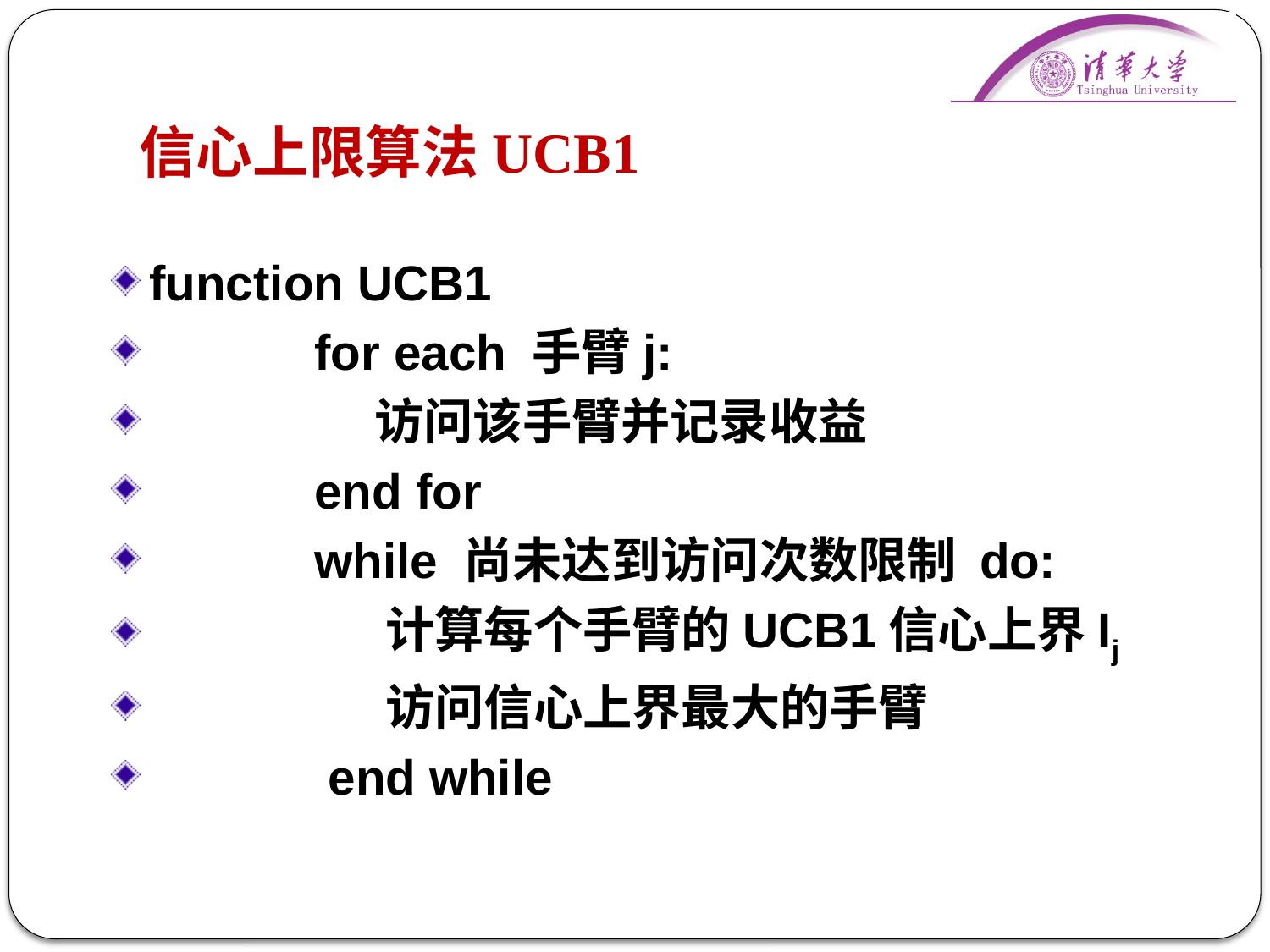

# 信心上限算法UCB1
function UCB1
            for each 手臂j:
                   访问该手臂并记录收益
            end for
            while 尚未达到访问次数限制 do:
                    计算每个手臂的UCB1信心上界Ij
                    访问信心上界最大的手臂
             end while
24